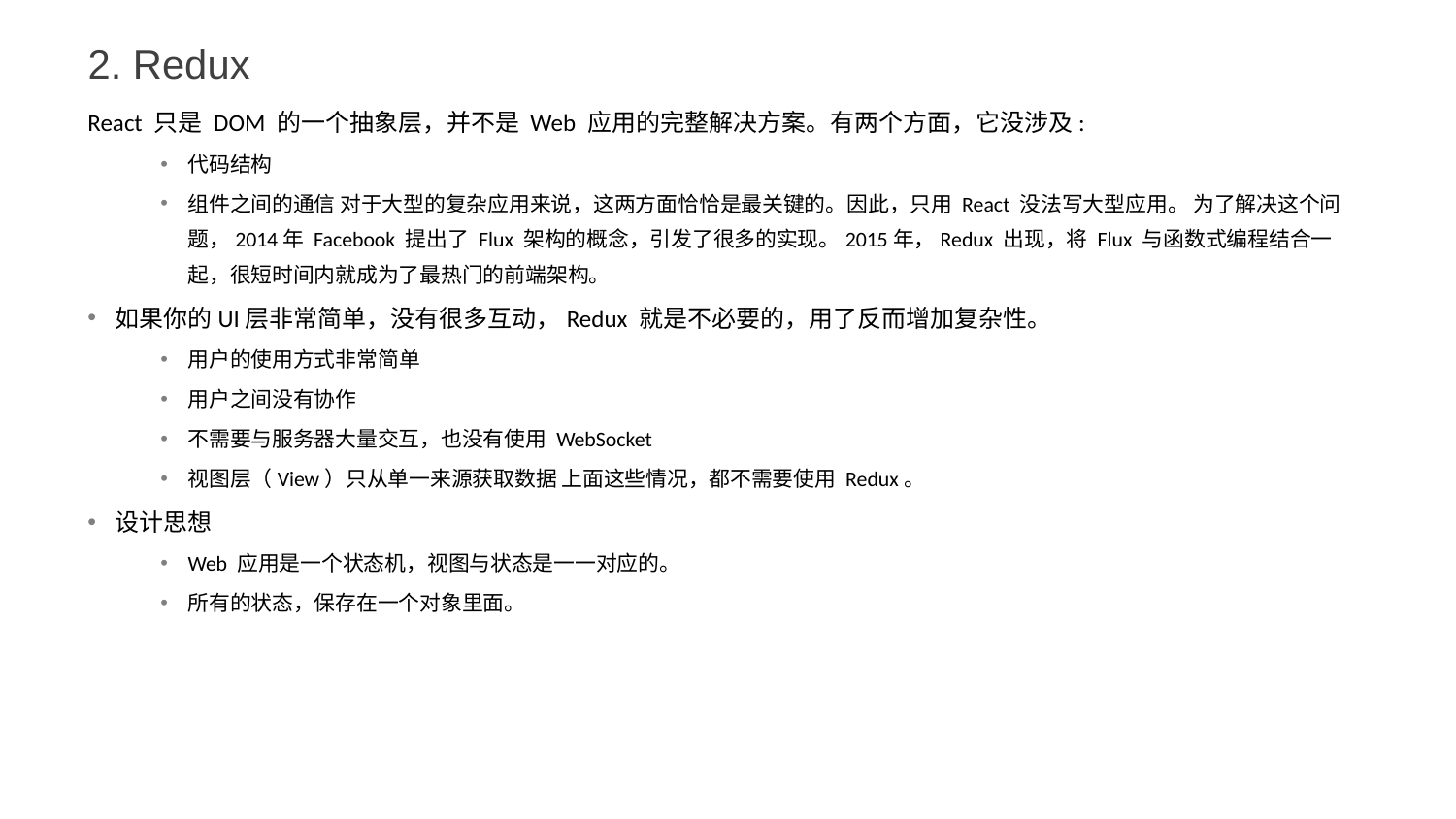

2. Redux
React 只是 DOM 的一个抽象层，并不是 Web 应用的完整解决方案。有两个方面，它没涉及:
代码结构
组件之间的通信 对于大型的复杂应用来说，这两方面恰恰是最关键的。因此，只用 React 没法写大型应用。 为了解决这个问题，2014年 Facebook 提出了 Flux 架构的概念，引发了很多的实现。2015年，Redux 出现，将 Flux 与函数式编程结合一起，很短时间内就成为了最热门的前端架构。
如果你的UI层非常简单，没有很多互动，Redux 就是不必要的，用了反而增加复杂性。
用户的使用方式非常简单
用户之间没有协作
不需要与服务器大量交互，也没有使用 WebSocket
视图层（View）只从单一来源获取数据 上面这些情况，都不需要使用 Redux。
设计思想
Web 应用是一个状态机，视图与状态是一一对应的。
所有的状态，保存在一个对象里面。